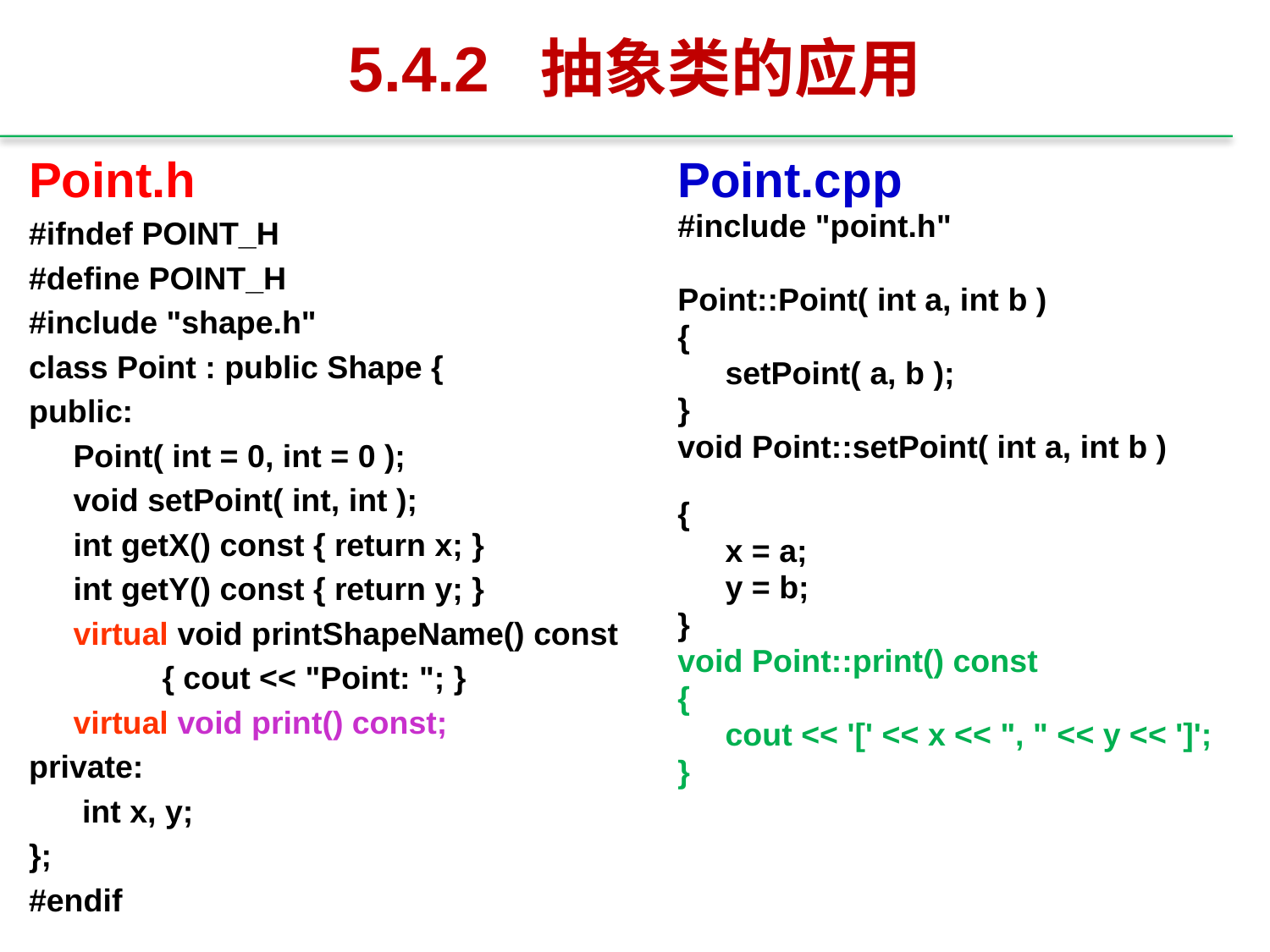

# 5.4.2  抽象类的应用
Point.h
#ifndef POINT_H
#define POINT_H
#include "shape.h"
class Point : public Shape {
public:
     Point( int = 0, int = 0 );
     void setPoint( int, int );
     int getX() const { return x; }
     int getY() const { return y; }
     virtual void printShapeName() const
               { cout << "Point: "; }
     virtual void print() const;
private:
      int x, y;
};
#endif
Point.cpp
#include "point.h"

Point::Point( int a, int b )
{
	setPoint( a, b );
}
void Point::setPoint( int a, int b )
{
   	x = a;
   	y = b;
}
void Point::print() const
{
	cout << '[' << x << ", " << y << ']';
}